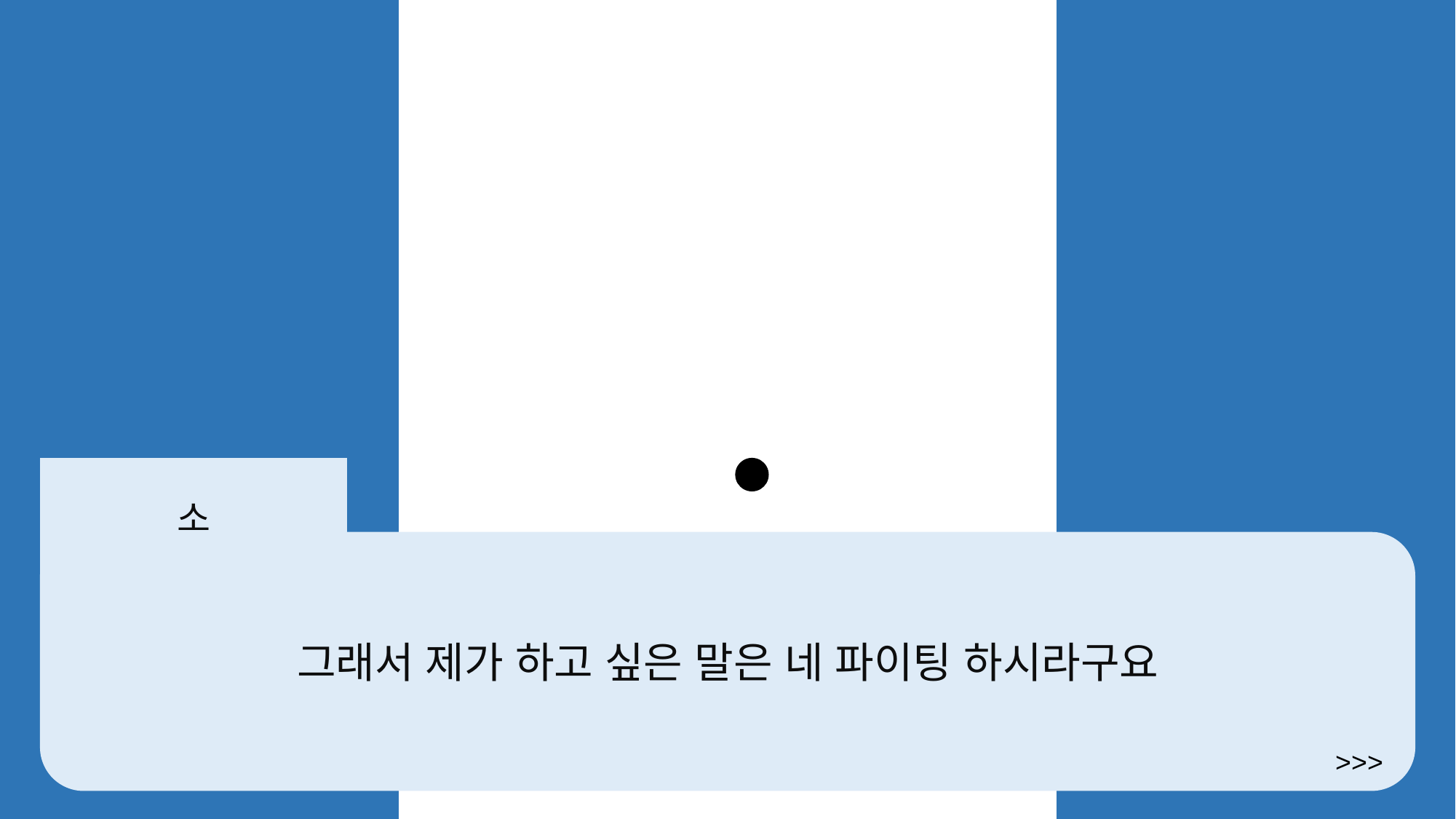

소

그래서 제가 하고 싶은 말은 네 파이팅 하시라구요
>>>